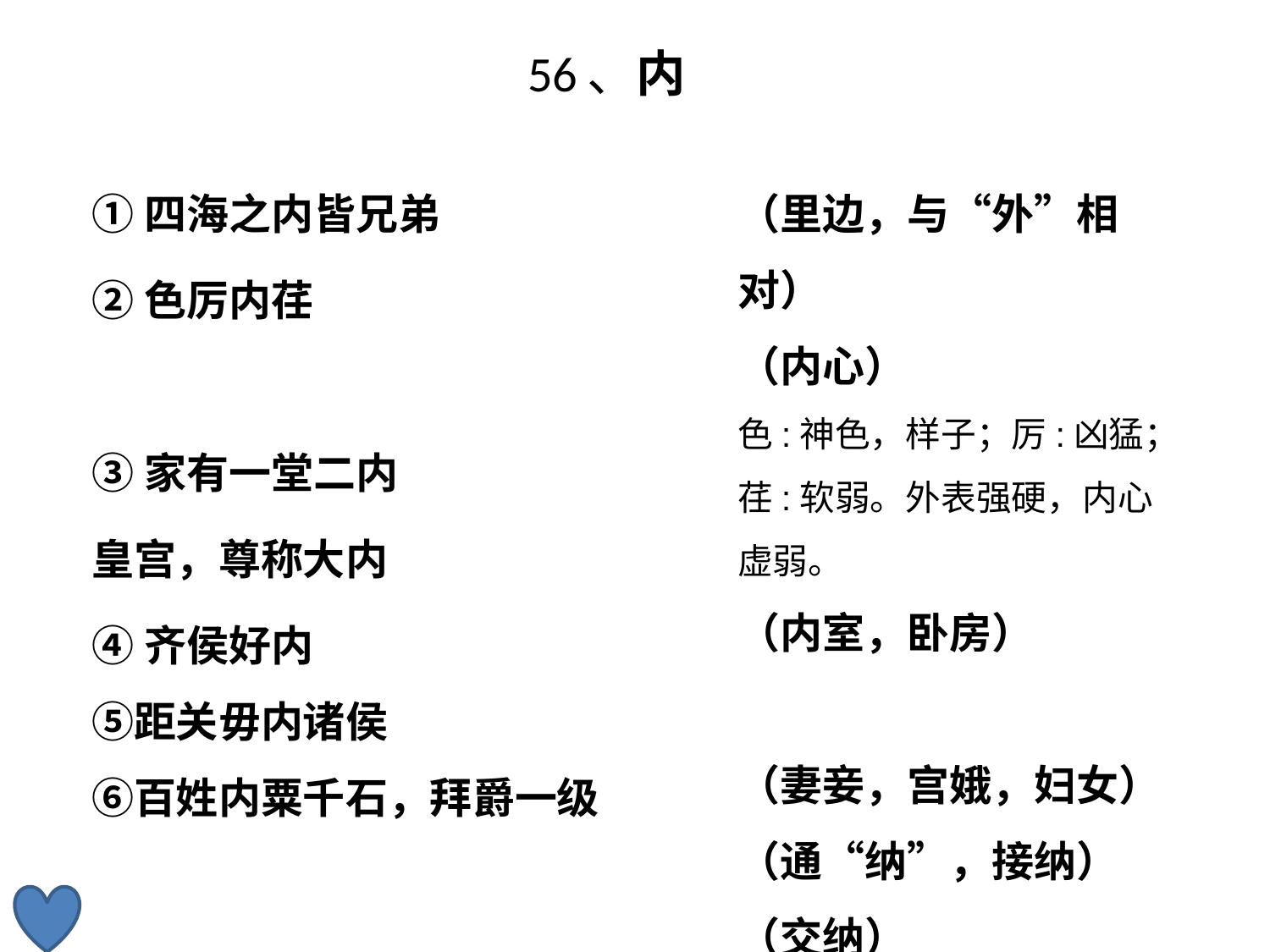

# 56、内
①四海之内皆兄弟
②色厉内荏

③家有一堂二内
皇宫，尊称大内
④齐侯好内
⑤距关毋内诸侯 
⑥百姓内粟千石，拜爵一级
（里边，与“外”相对）
（内心）
色:神色，样子；厉:凶猛；荏:软弱。外表强硬，内心虚弱。
（内室，卧房）

（妻妾，宫娥，妇女）
（通“纳”，接纳）
（交纳）